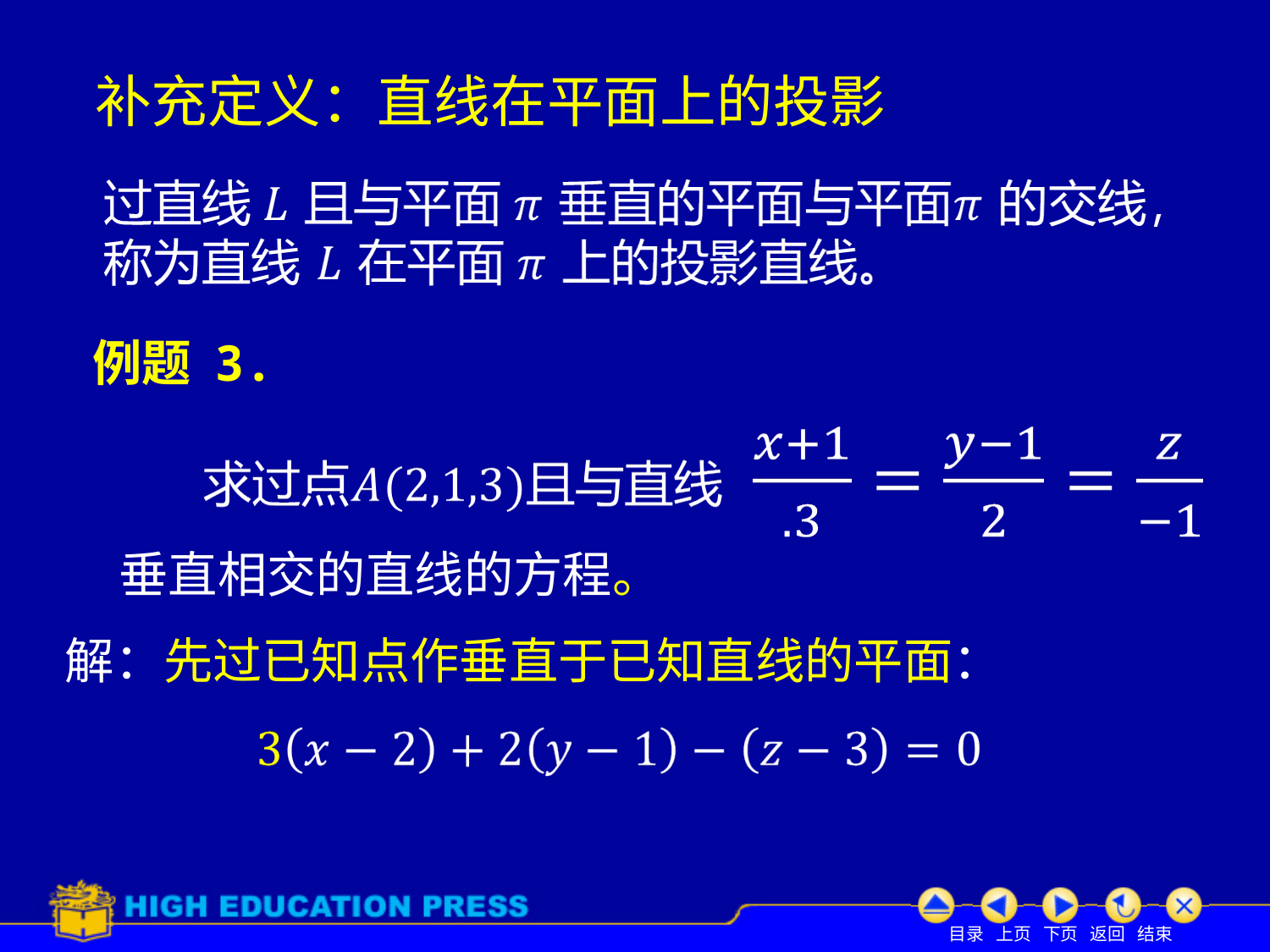

补充定义：直线在平面上的投影

例题 3.

垂直相交的直线的方程。
解：先过已知点作垂直于已知直线的平面：